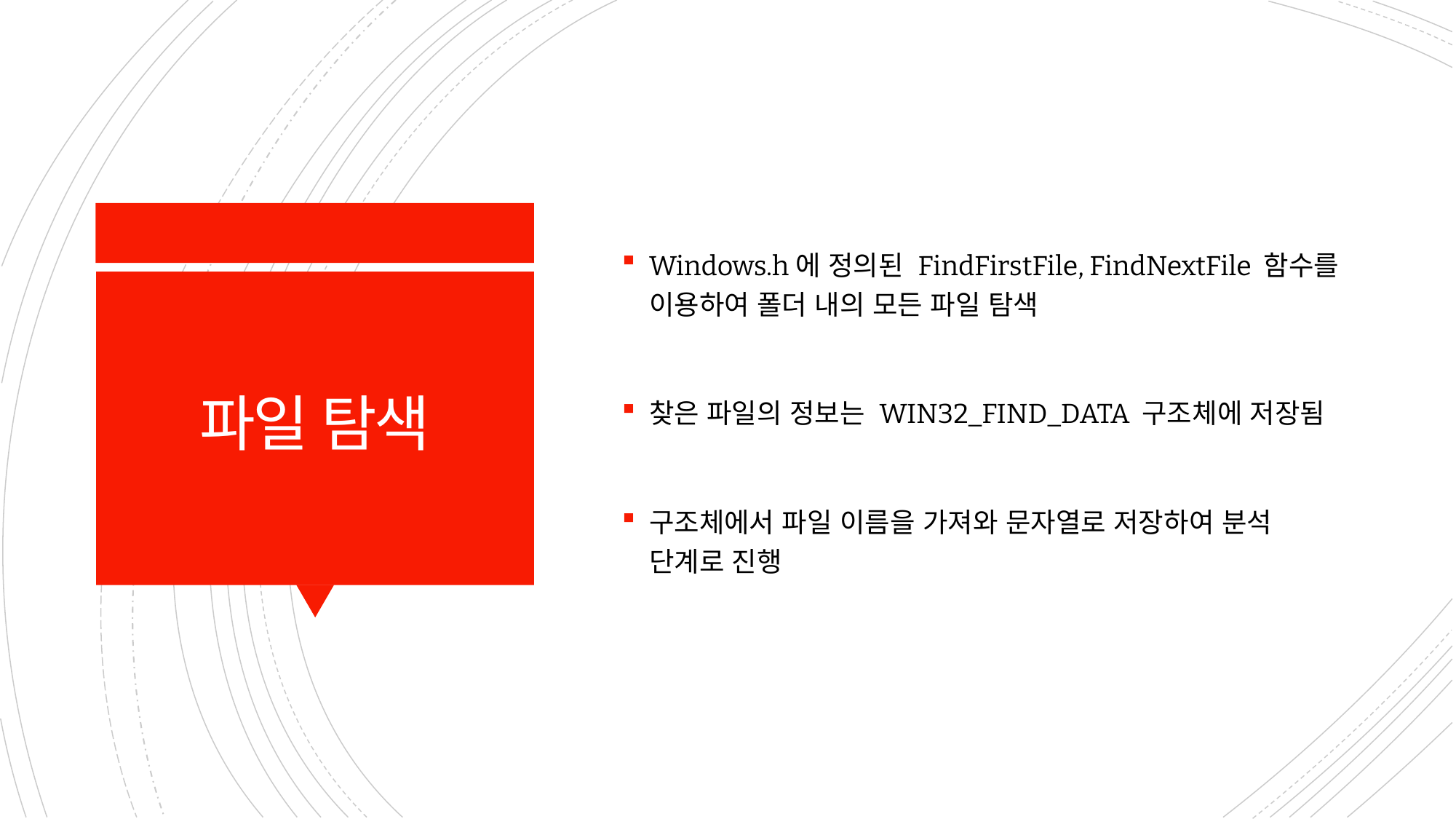

Windows.h에 정의된 FindFirstFile, FindNextFile 함수를 이용하여 폴더 내의 모든 파일 탐색

찾은 파일의 정보는 WIN32_FIND_DATA 구조체에 저장됨

구조체에서 파일 이름을 가져와 문자열로 저장하여 분석 단계로 진행
# 파일 탐색